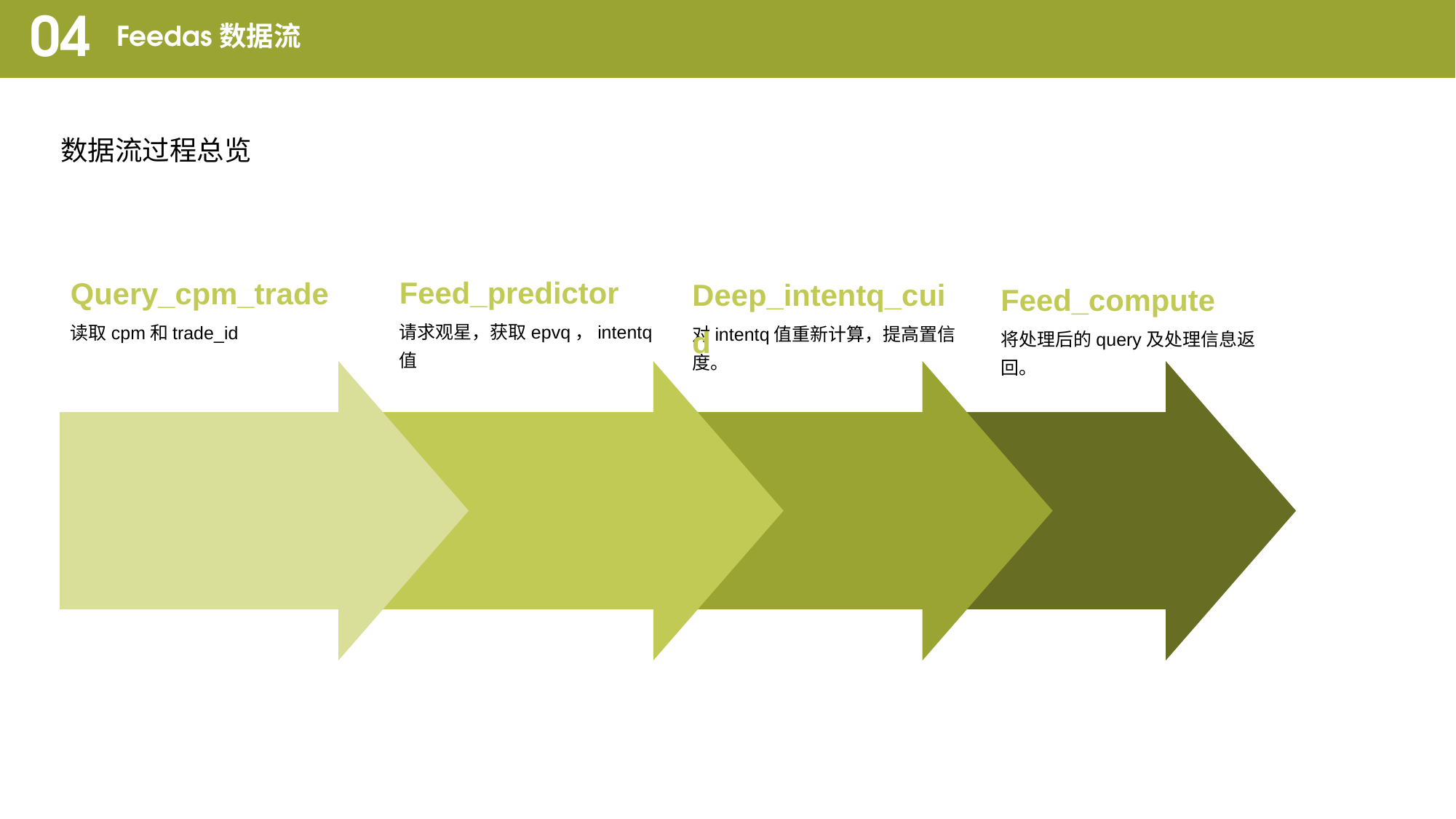

04
Feedas数据流
数据流过程总览
Feed_predictor
请求观星，获取epvq，intentq值
Query_cpm_trade
读取cpm和trade_id
Deep_intentq_cuid
对intentq值重新计算，提高置信度。
Feed_compute
将处理后的query及处理信息返回。